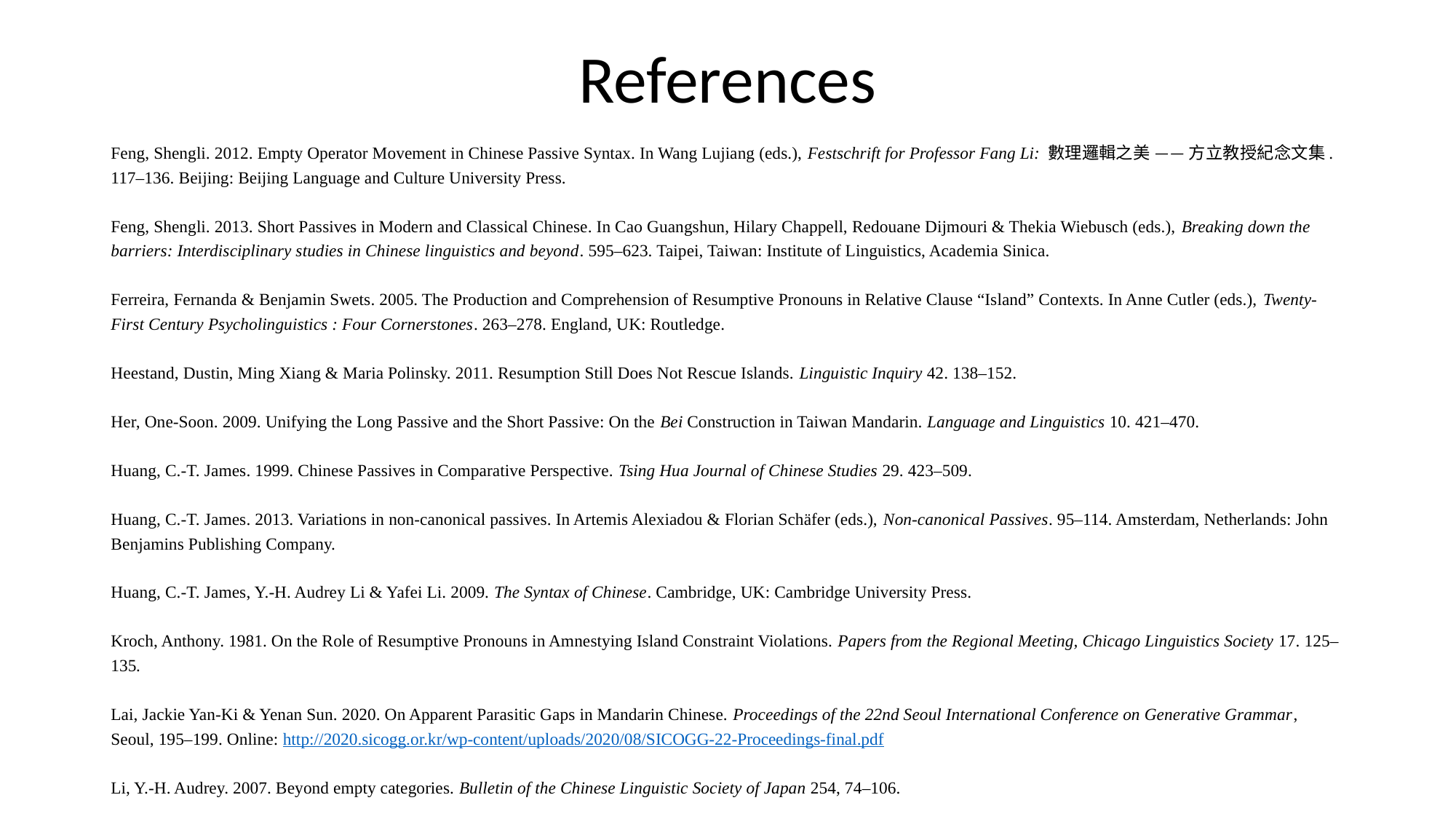

# References
Feng, Shengli. 2012. Empty Operator Movement in Chinese Passive Syntax. In Wang Lujiang (eds.), Festschrift for Professor Fang Li: 數理邏輯之美 —— 方立教授紀念文集. 117–136. Beijing: Beijing Language and Culture University Press.
Feng, Shengli. 2013. Short Passives in Modern and Classical Chinese. In Cao Guangshun, Hilary Chappell, Redouane Dijmouri & Thekia Wiebusch (eds.), Breaking down the barriers: Interdisciplinary studies in Chinese linguistics and beyond. 595–623. Taipei, Taiwan: Institute of Linguistics, Academia Sinica.
Ferreira, Fernanda & Benjamin Swets. 2005. The Production and Comprehension of Resumptive Pronouns in Relative Clause “Island” Contexts. In Anne Cutler (eds.), Twenty-First Century Psycholinguistics : Four Cornerstones. 263–278. England, UK: Routledge.
Heestand, Dustin, Ming Xiang & Maria Polinsky. 2011. Resumption Still Does Not Rescue Islands. Linguistic Inquiry 42. 138–152.
Her, One-Soon. 2009. Unifying the Long Passive and the Short Passive: On the Bei Construction in Taiwan Mandarin. Language and Linguistics 10. 421–470.
Huang, C.-T. James. 1999. Chinese Passives in Comparative Perspective. Tsing Hua Journal of Chinese Studies 29. 423–509.
Huang, C.-T. James. 2013. Variations in non-canonical passives. In Artemis Alexiadou & Florian Schäfer (eds.), Non-canonical Passives. 95–114. Amsterdam, Netherlands: John Benjamins Publishing Company.
Huang, C.-T. James, Y.-H. Audrey Li & Yafei Li. 2009. The Syntax of Chinese. Cambridge, UK: Cambridge University Press.
Kroch, Anthony. 1981. On the Role of Resumptive Pronouns in Amnestying Island Constraint Violations. Papers from the Regional Meeting, Chicago Linguistics Society 17. 125–135.
Lai, Jackie Yan-Ki & Yenan Sun. 2020. On Apparent Parasitic Gaps in Mandarin Chinese. Proceedings of the 22nd Seoul International Conference on Generative Grammar, Seoul, 195–199. Online: http://2020.sicogg.or.kr/wp-content/uploads/2020/08/SICOGG-22-Proceedings-final.pdf
Li, Y.-H. Audrey. 2007. Beyond empty categories. Bulletin of the Chinese Linguistic Society of Japan 254, 74–106.